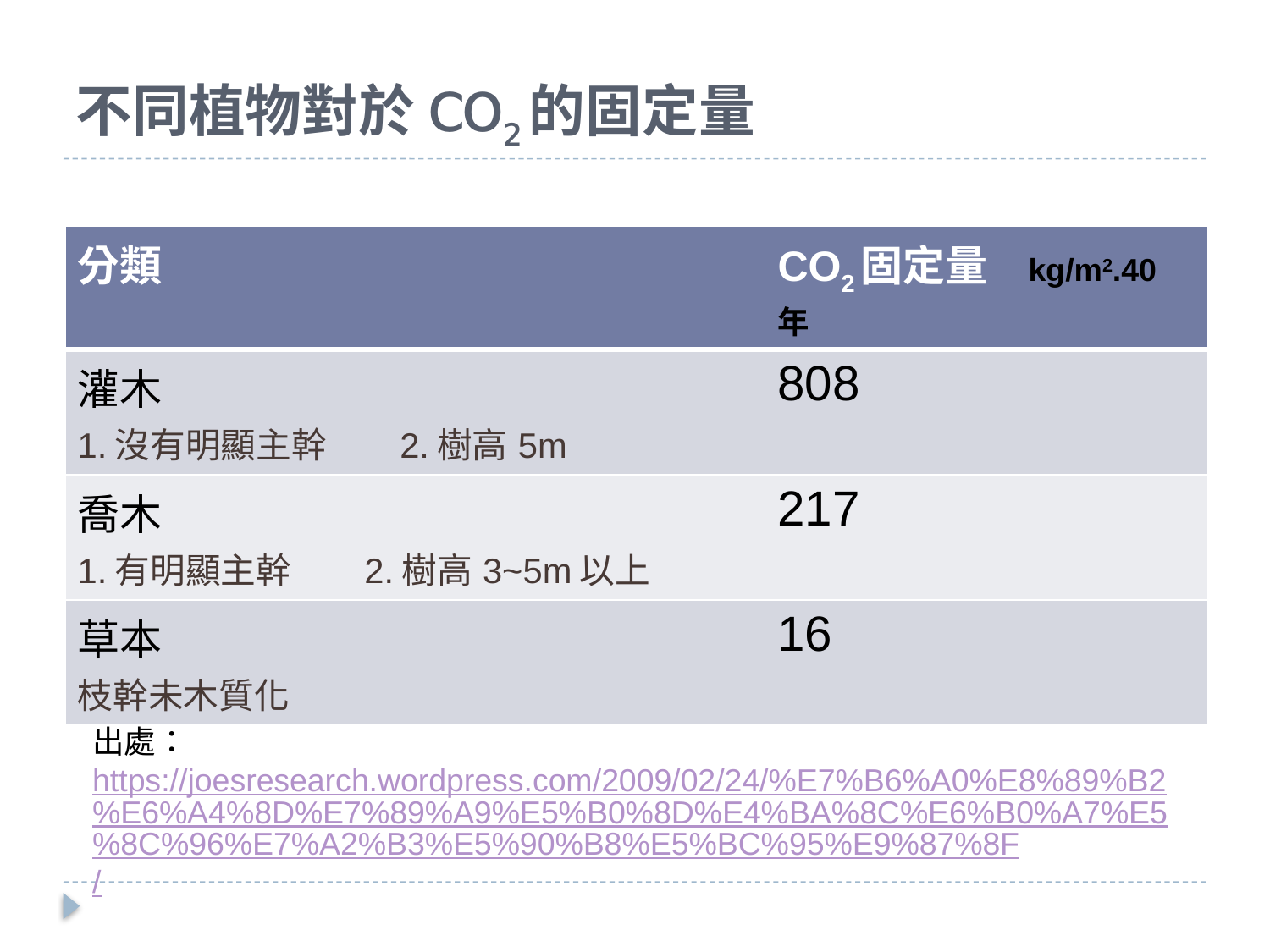

# 不同植物對於CO2的固定量

| 分類 | CO2固定量 kg/m2.40年 |
| --- | --- |
| 灌木 1.沒有明顯主幹 2.樹高5m | 808 |
| 喬木 1.有明顯主幹 2.樹高3~5m以上 | 217 |
| 草本 枝幹未木質化 | 16 |
出處：https://joesresearch.wordpress.com/2009/02/24/%E7%B6%A0%E8%89%B2%E6%A4%8D%E7%89%A9%E5%B0%8D%E4%BA%8C%E6%B0%A7%E5%8C%96%E7%A2%B3%E5%90%B8%E5%BC%95%E9%87%8F/